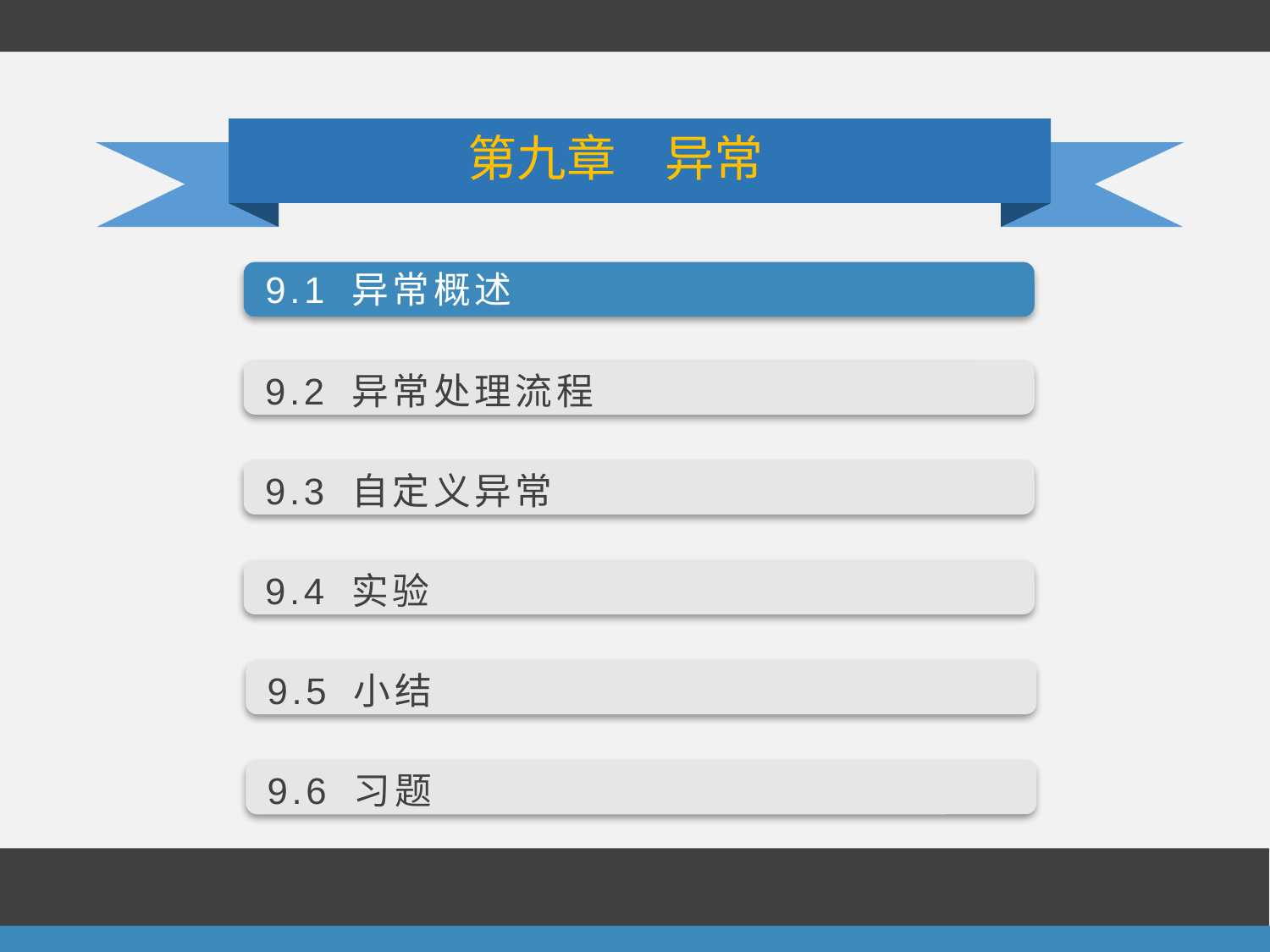

第九章　异常
9.1 异常概述

9.2 异常处理流程

9.3 自定义异常

9.4 实验

9.5 小结

9.6 习题